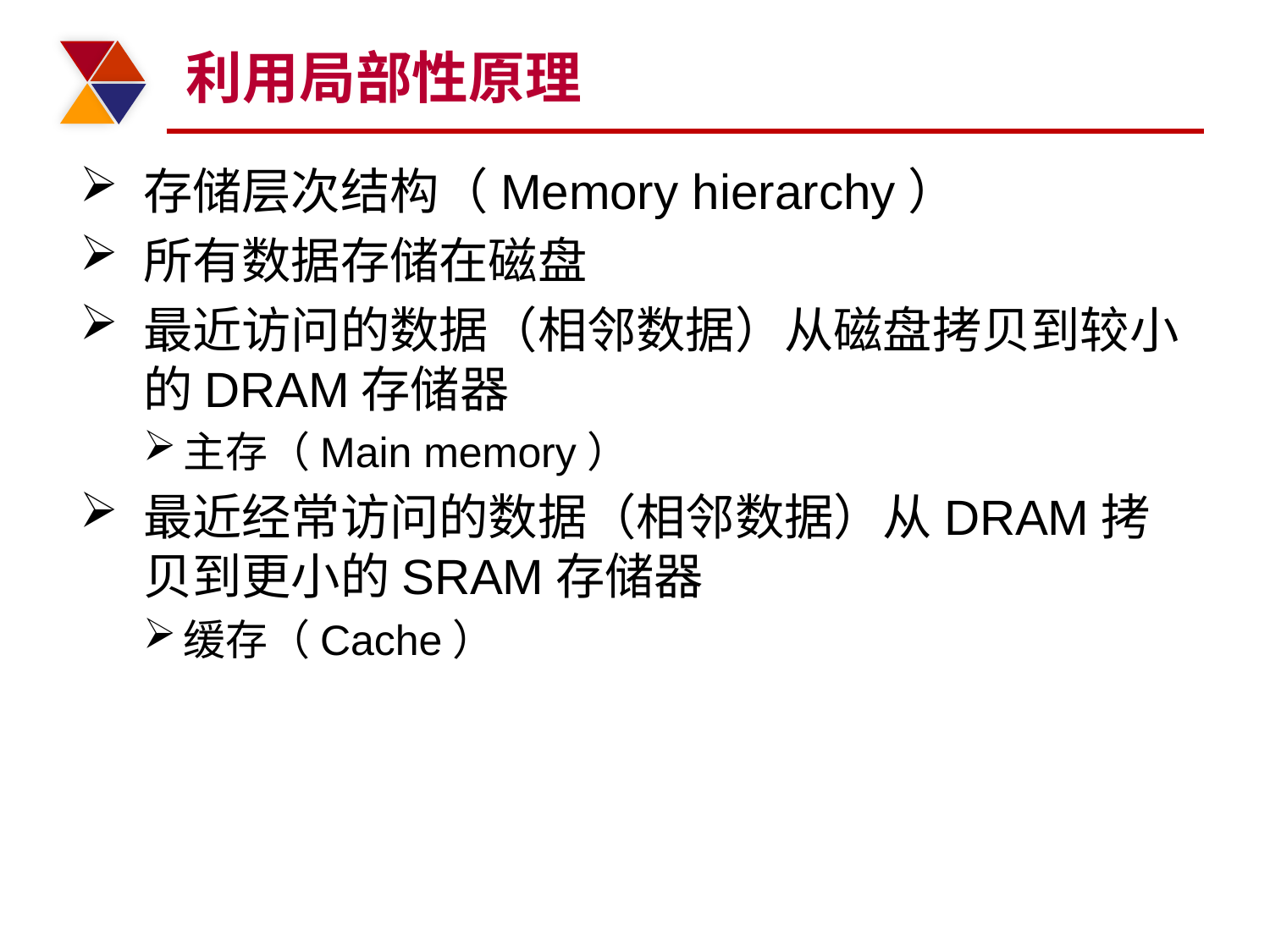

# 利用局部性原理
存储层次结构（Memory hierarchy）
所有数据存储在磁盘
最近访问的数据（相邻数据）从磁盘拷贝到较小的DRAM存储器
主存（Main memory）
最近经常访问的数据（相邻数据）从DRAM拷贝到更小的SRAM存储器
缓存（Cache）